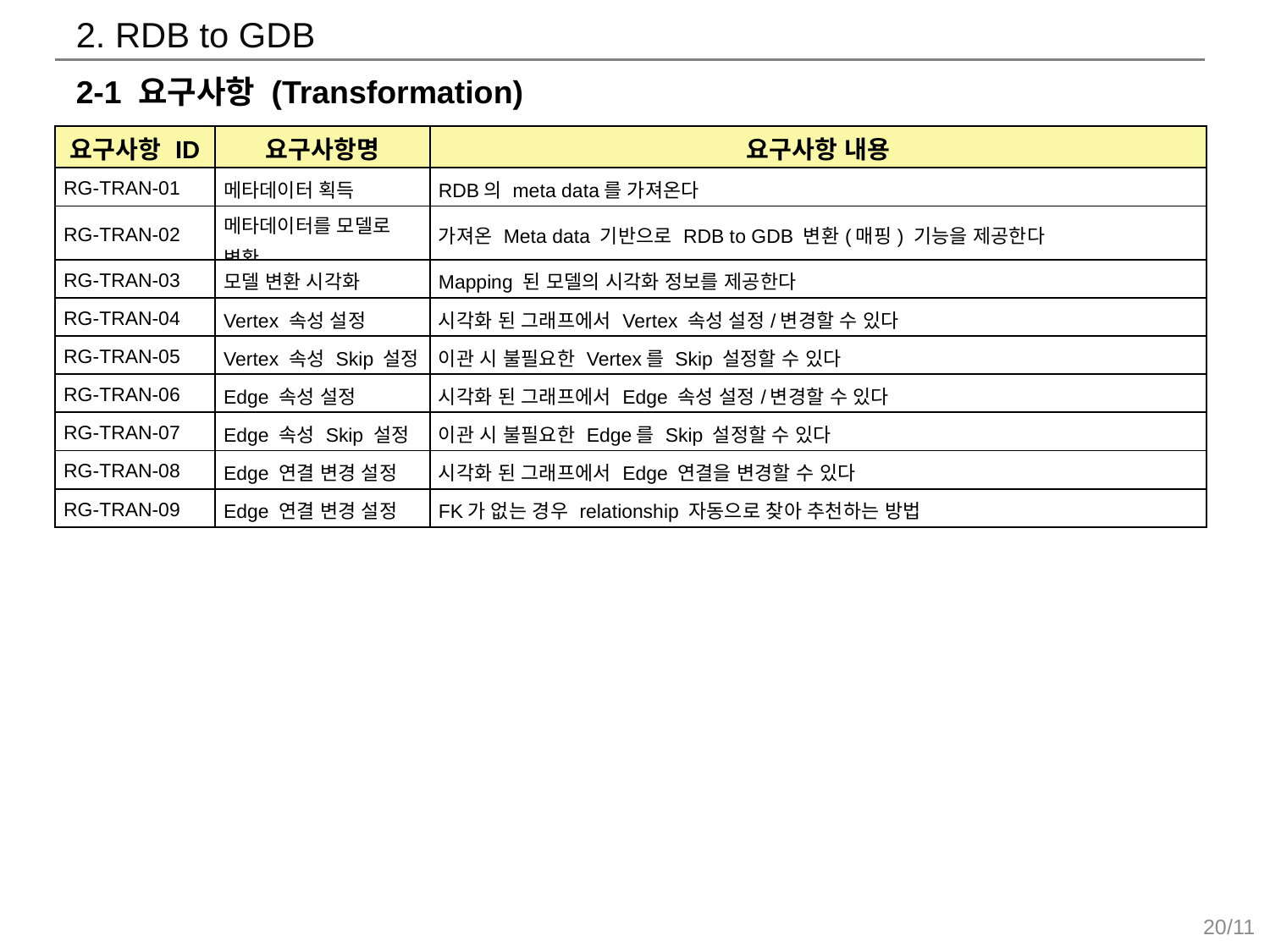

# 2. RDB to GDB
2-1 요구사항 (Transformation)
| 요구사항 ID | 요구사항명 | 요구사항 내용 |
| --- | --- | --- |
| RG-TRAN-01 | 메타데이터 획득 | RDB의 meta data를 가져온다 |
| RG-TRAN-02 | 메타데이터를 모델로 변환 | 가져온 Meta data 기반으로 RDB to GDB 변환(매핑) 기능을 제공한다 |
| RG-TRAN-03 | 모델 변환 시각화 | Mapping 된 모델의 시각화 정보를 제공한다 |
| RG-TRAN-04 | Vertex 속성 설정 | 시각화 된 그래프에서 Vertex 속성 설정/변경할 수 있다 |
| RG-TRAN-05 | Vertex 속성 Skip 설정 | 이관 시 불필요한 Vertex를 Skip 설정할 수 있다 |
| RG-TRAN-06 | Edge 속성 설정 | 시각화 된 그래프에서 Edge 속성 설정/변경할 수 있다 |
| RG-TRAN-07 | Edge 속성 Skip 설정 | 이관 시 불필요한 Edge를 Skip 설정할 수 있다 |
| RG-TRAN-08 | Edge 연결 변경 설정 | 시각화 된 그래프에서 Edge 연결을 변경할 수 있다 |
| RG-TRAN-09 | Edge 연결 변경 설정 | FK가 없는 경우 relationship 자동으로 찾아 추천하는 방법 |
20/11